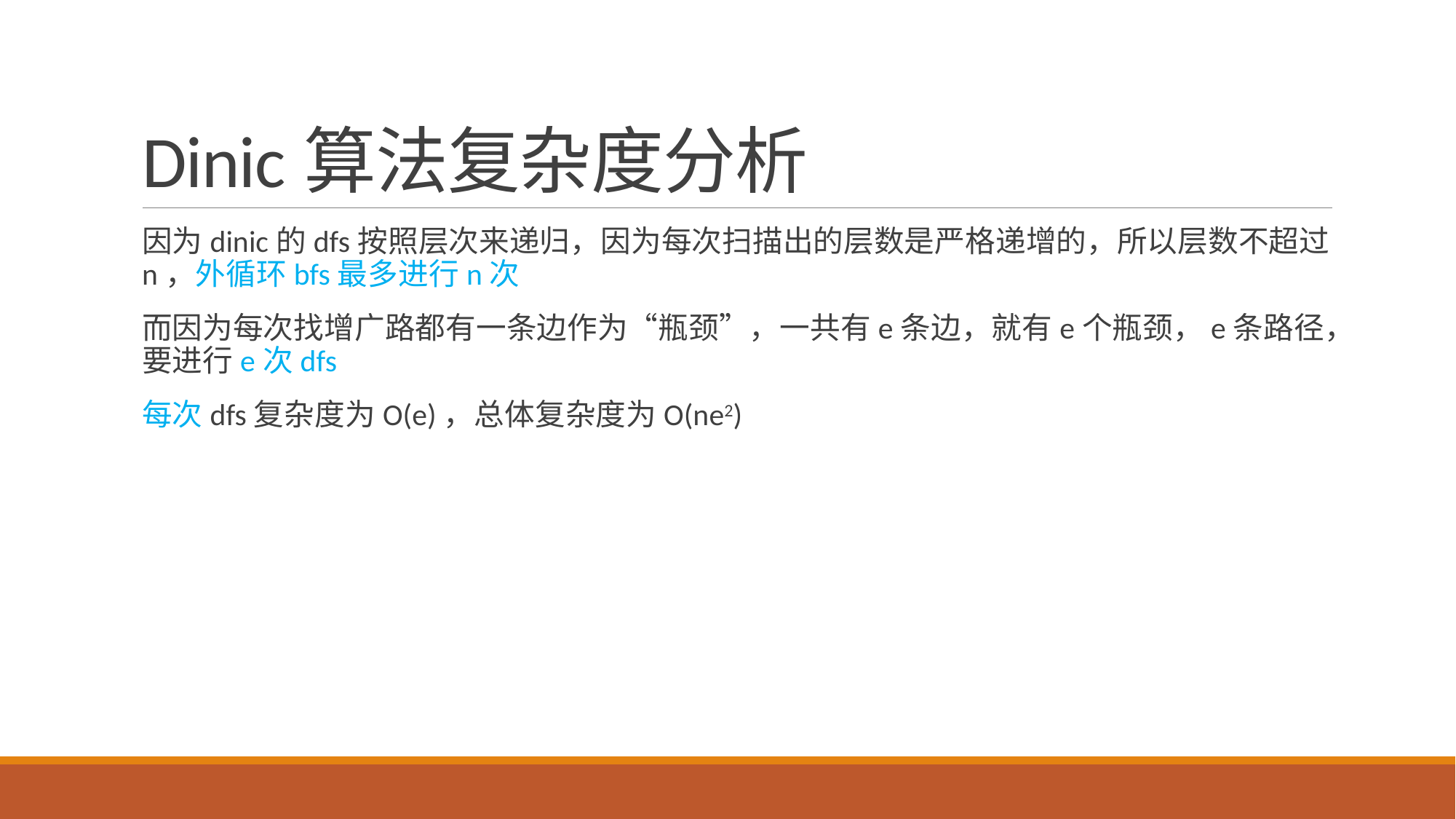

# Dinic算法复杂度分析
因为dinic的dfs按照层次来递归，因为每次扫描出的层数是严格递增的，所以层数不超过n，外循环bfs最多进行n次
而因为每次找增广路都有一条边作为“瓶颈”，一共有e条边，就有e个瓶颈，e条路径，要进行e次dfs
每次dfs复杂度为O(e)，总体复杂度为O(ne2)